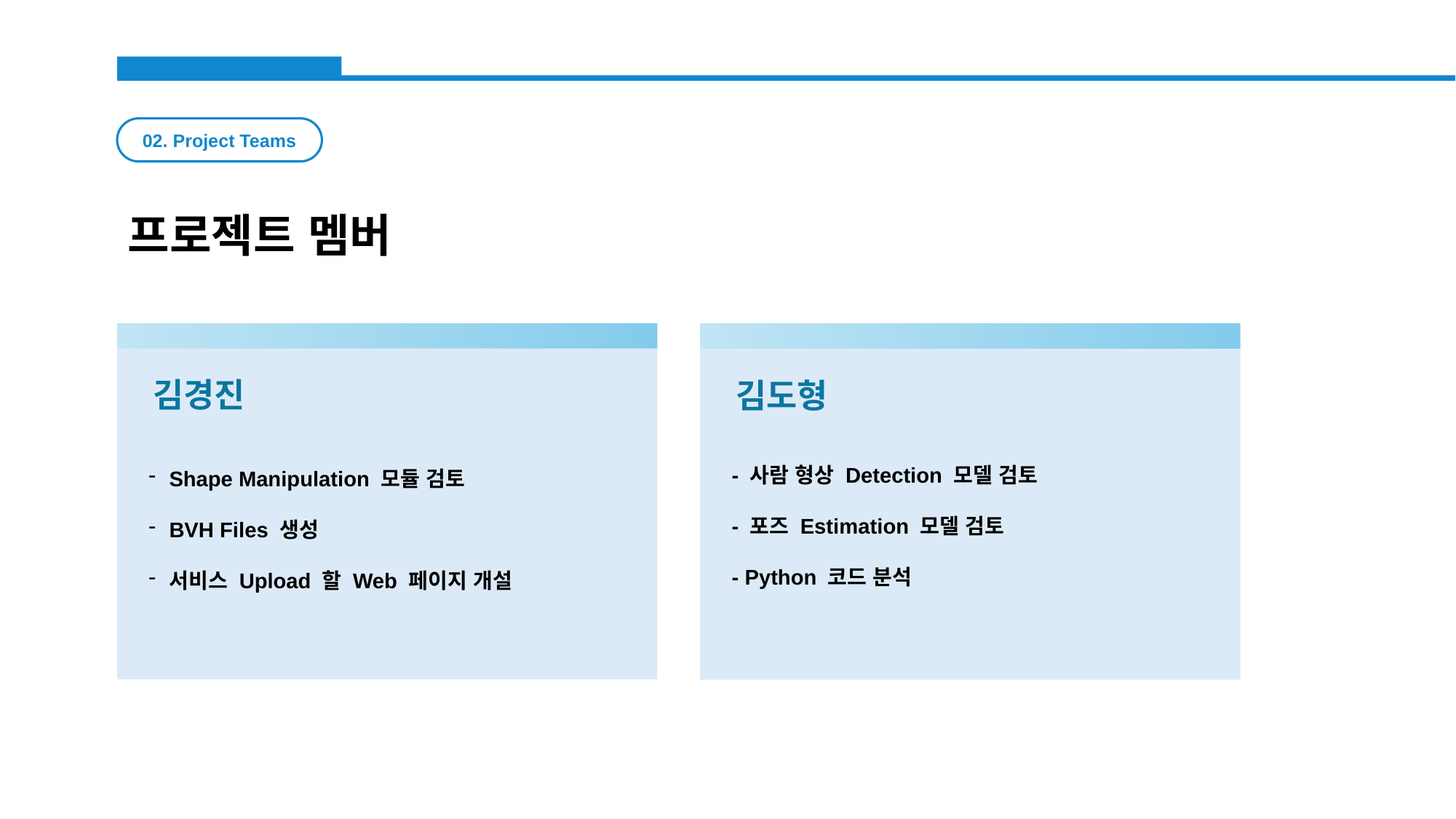

02. Project Teams
프로젝트 멤버

김경진
김도형
- 사람 형상 Detection 모델 검토

- 포즈 Estimation 모델 검토

- Python 코드 분석
Shape Manipulation 모듈 검토

BVH Files 생성

서비스 Upload 할 Web 페이지 개설